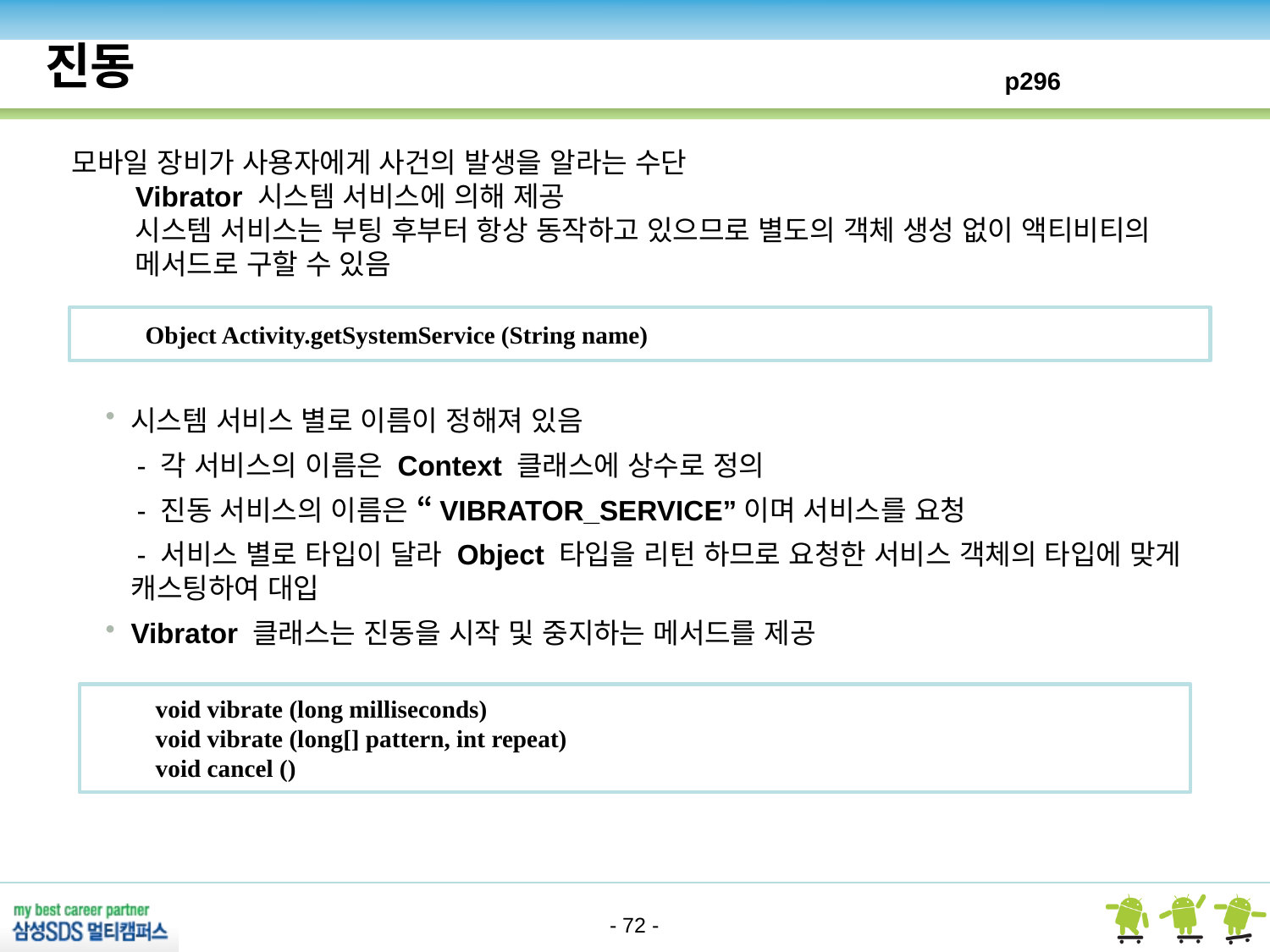

진동
p296
모바일 장비가 사용자에게 사건의 발생을 알라는 수단
Vibrator 시스템 서비스에 의해 제공
시스템 서비스는 부팅 후부터 항상 동작하고 있으므로 별도의 객체 생성 없이 액티비티의 메서드로 구할 수 있음
Object Activity.getSystemService (String name)
시스템 서비스 별로 이름이 정해져 있음
    - 각 서비스의 이름은 Context 클래스에 상수로 정의
    - 진동 서비스의 이름은 “VIBRATOR_SERVICE”이며 서비스를 요청
    - 서비스 별로 타입이 달라 Object 타입을 리턴 하므로 요청한 서비스 객체의 타입에 맞게 캐스팅하여 대입
Vibrator 클래스는 진동을 시작 및 중지하는 메서드를 제공
void vibrate (long milliseconds)
void vibrate (long[] pattern, int repeat)
void cancel ()
- 72 -